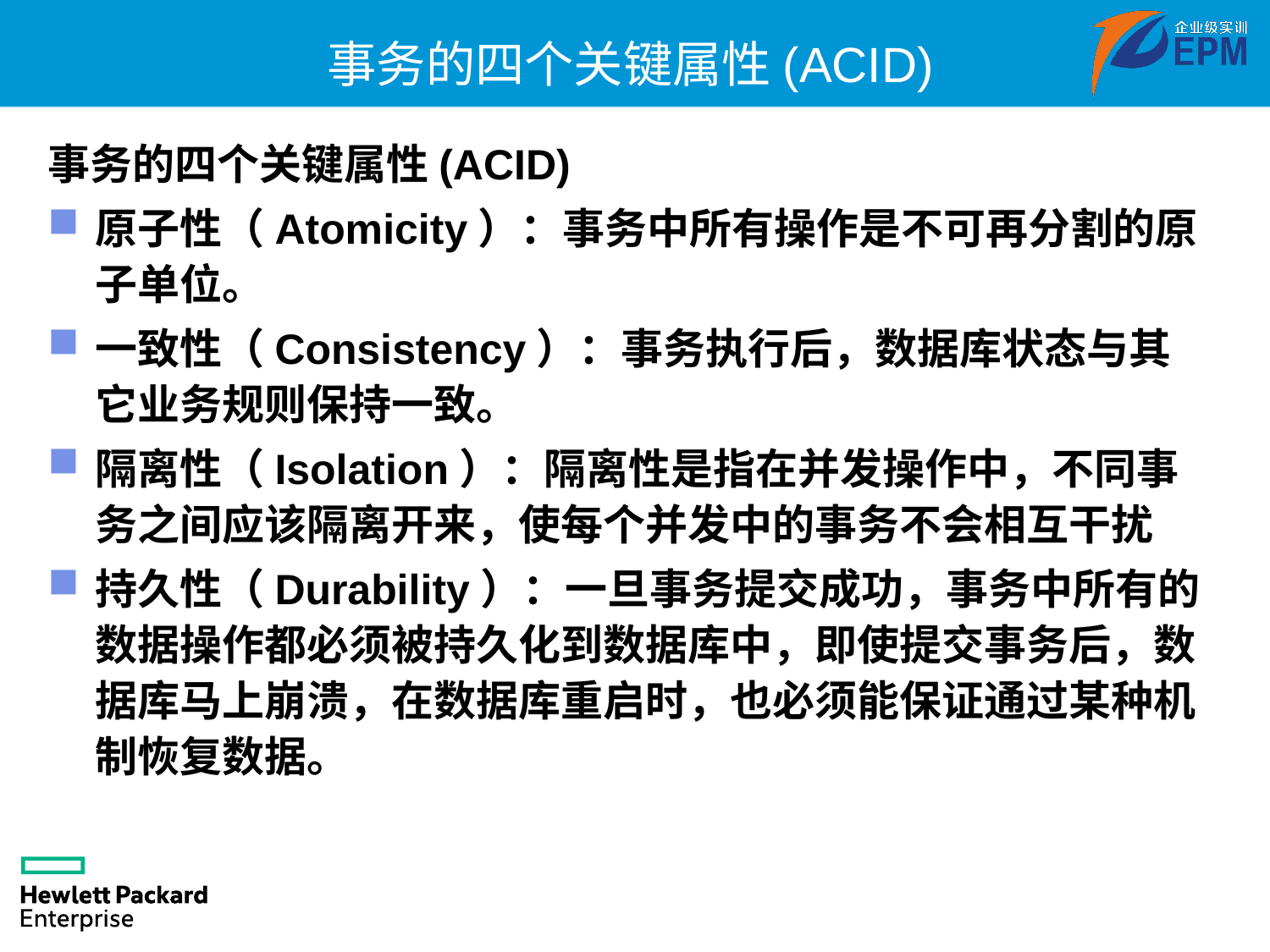

# 事务的四个关键属性(ACID)
事务的四个关键属性(ACID)
原子性（Atomicity）：事务中所有操作是不可再分割的原子单位。
一致性（Consistency）：事务执行后，数据库状态与其它业务规则保持一致。
隔离性（Isolation）：隔离性是指在并发操作中，不同事务之间应该隔离开来，使每个并发中的事务不会相互干扰
持久性（Durability）：一旦事务提交成功，事务中所有的数据操作都必须被持久化到数据库中，即使提交事务后，数据库马上崩溃，在数据库重启时，也必须能保证通过某种机制恢复数据。